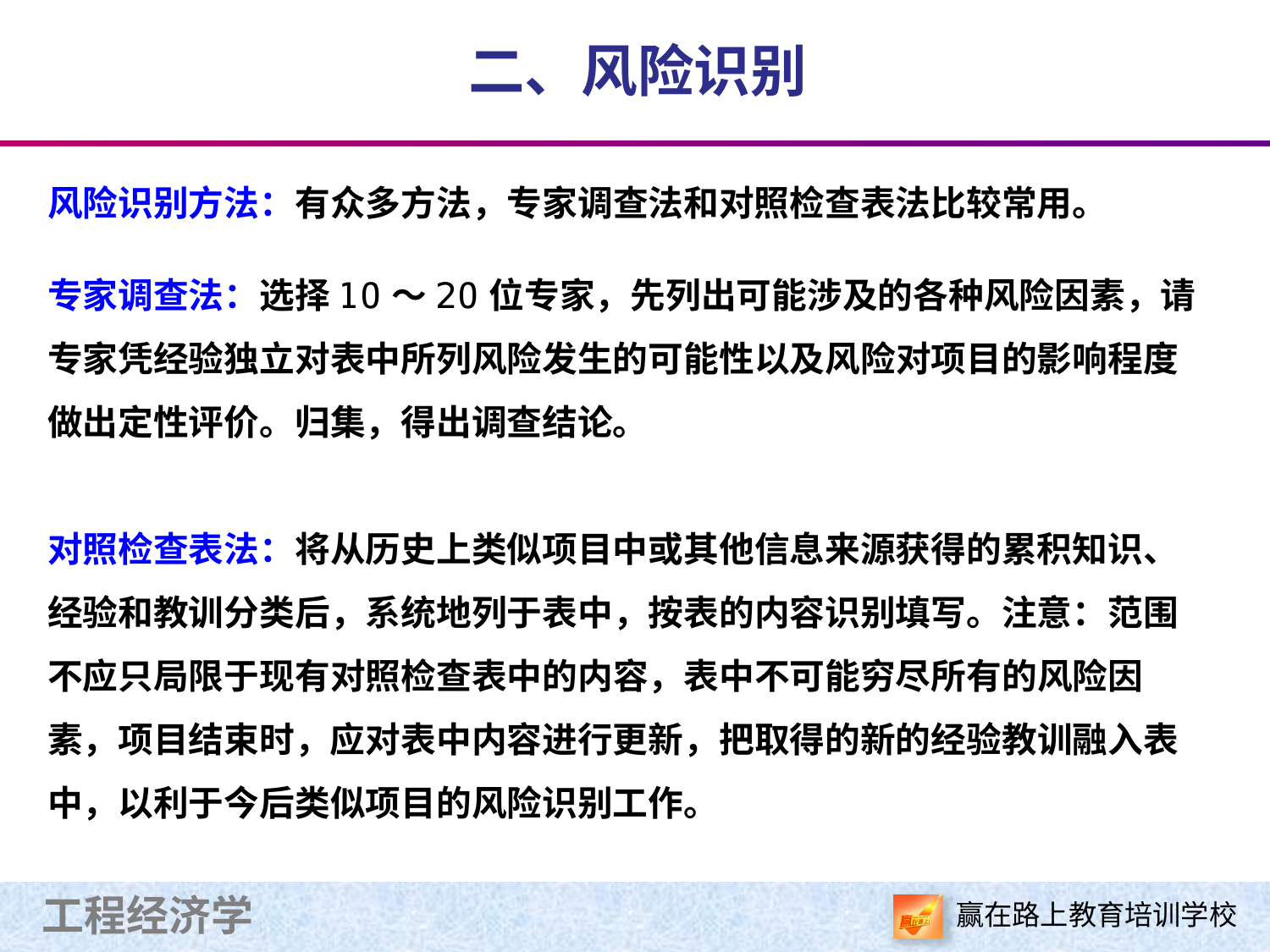

二、风险识别
风险识别方法：有众多方法，专家调查法和对照检查表法比较常用。
专家调查法：选择10～20位专家，先列出可能涉及的各种风险因素，请专家凭经验独立对表中所列风险发生的可能性以及风险对项目的影响程度做出定性评价。归集，得出调查结论。

对照检查表法：将从历史上类似项目中或其他信息来源获得的累积知识、经验和教训分类后，系统地列于表中，按表的内容识别填写。注意：范围不应只局限于现有对照检查表中的内容，表中不可能穷尽所有的风险因素，项目结束时，应对表中内容进行更新，把取得的新的经验教训融入表中，以利于今后类似项目的风险识别工作。